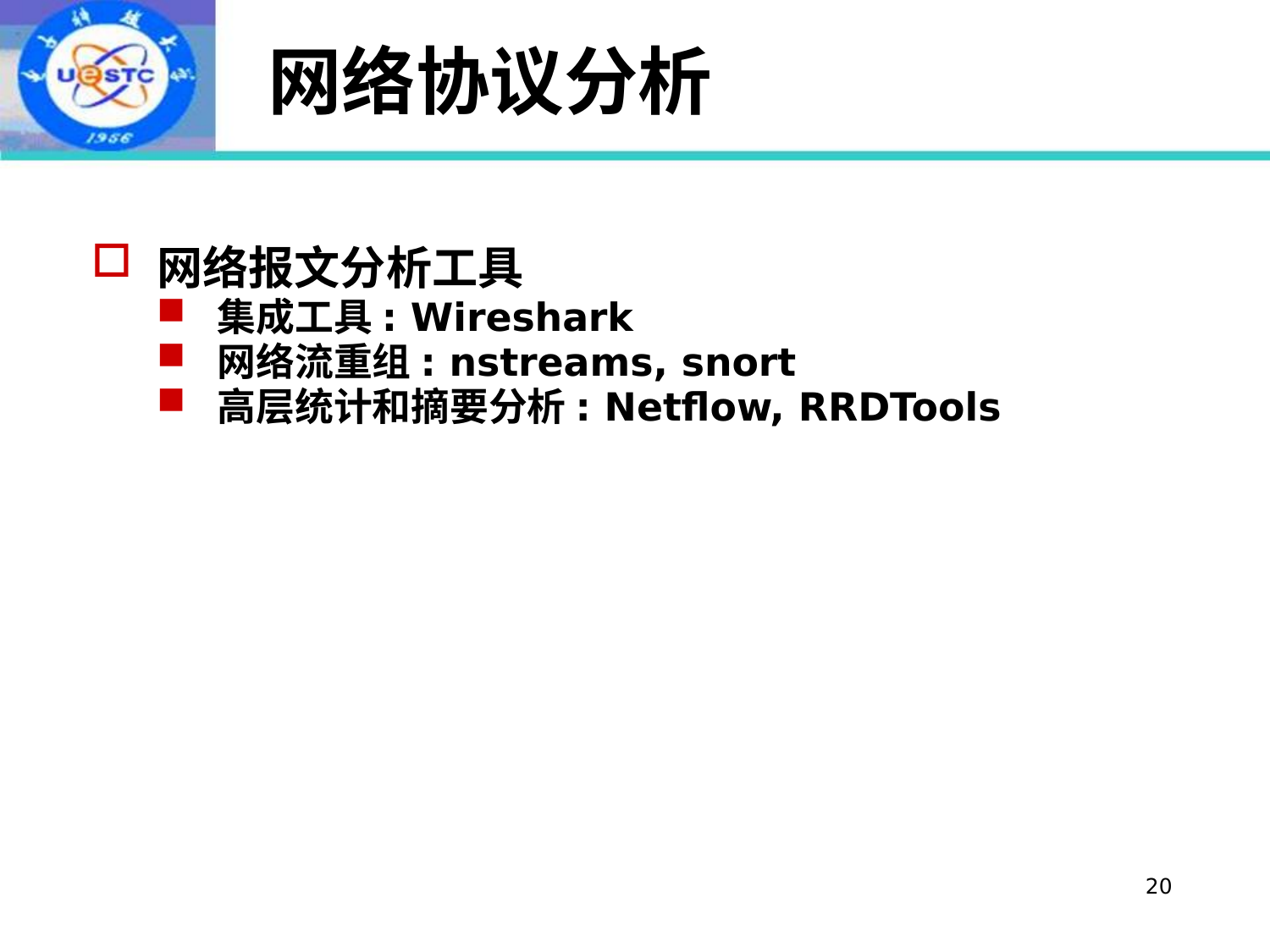

# 网络协议分析
网络报文分析工具
集成工具: Wireshark
网络流重组: nstreams, snort
高层统计和摘要分析: Netflow, RRDTools
20